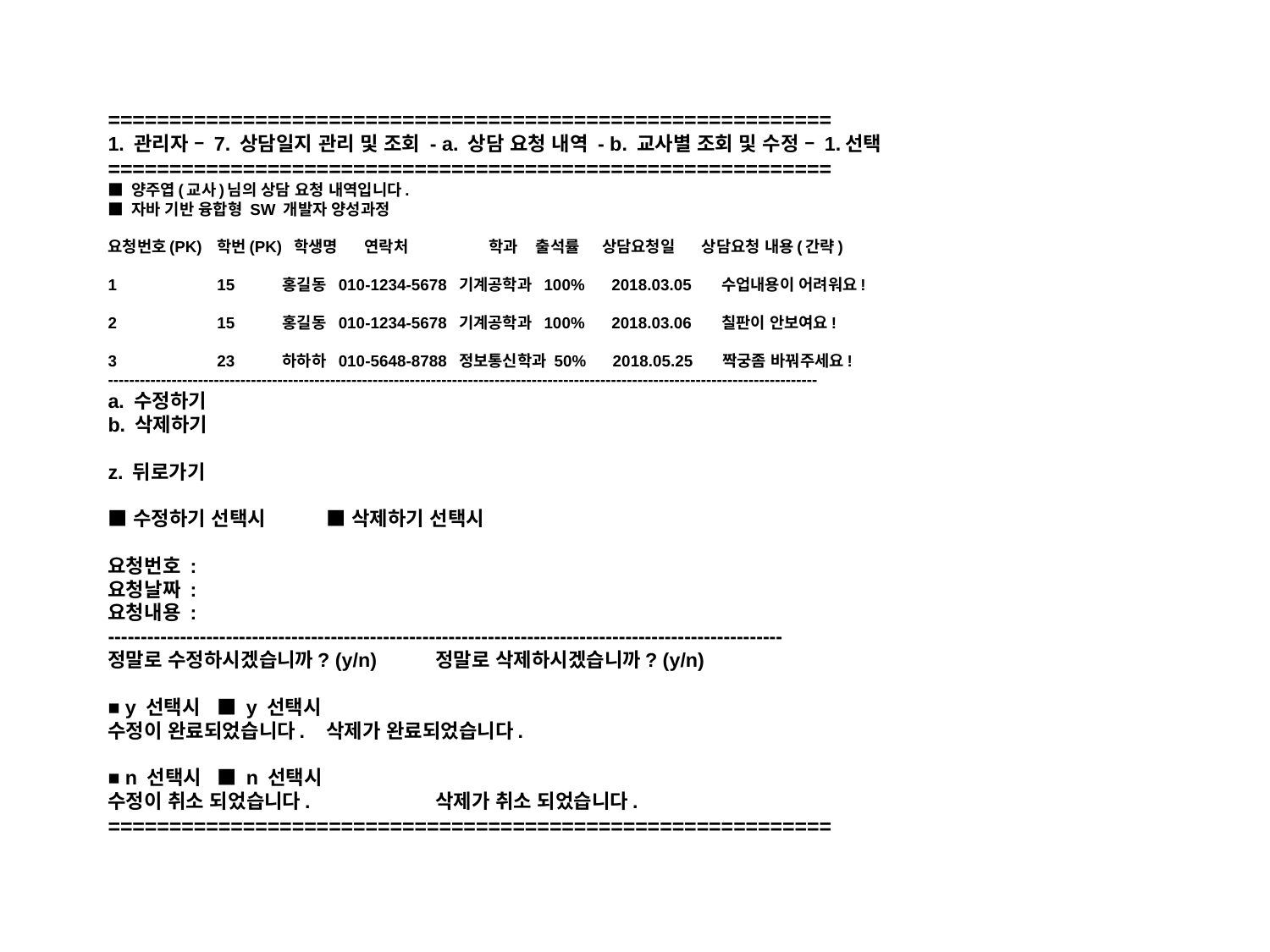

===========================================================
1. 관리자 – 7. 상담일지 관리 및 조회 - a. 상담 요청 내역 - b. 교사별 조회 및 수정 – 1.선택
===========================================================
■ 양주엽(교사)님의 상담 요청 내역입니다.
■ 자바 기반 융합형 SW 개발자 양성과정

요청번호(PK)	학번(PK)  학생명      연락처	            학과    출석률     상담요청일      상담요청 내용(간략)

1	15          홍길동  010-1234-5678  기계공학과  100%      2018.03.05      수업내용이 어려워요!

2	15          홍길동  010-1234-5678  기계공학과  100%      2018.03.06      칠판이 안보여요!

3	23          하하하  010-5648-8788  정보통신학과 50%      2018.05.25      짝궁좀 바꿔주세요!
--------------------------------------------------------------------------------------------------------------------------------------
a. 수정하기
b. 삭제하기

z. 뒤로가기
■ 수정하기 선택시			■ 삭제하기 선택시

요청번호 :
요청날짜 :
요청내용 :
-------------------------------------------------------------------------------------------------------
정말로 수정하시겠습니까? (y/n) 		정말로 삭제하시겠습니까? (y/n)
■ y 선택시				■ y 선택시
수정이 완료되었습니다.			삭제가 완료되었습니다.
■ n 선택시 				■ n 선택시
수정이 취소 되었습니다. 	     		삭제가 취소 되었습니다.
===========================================================